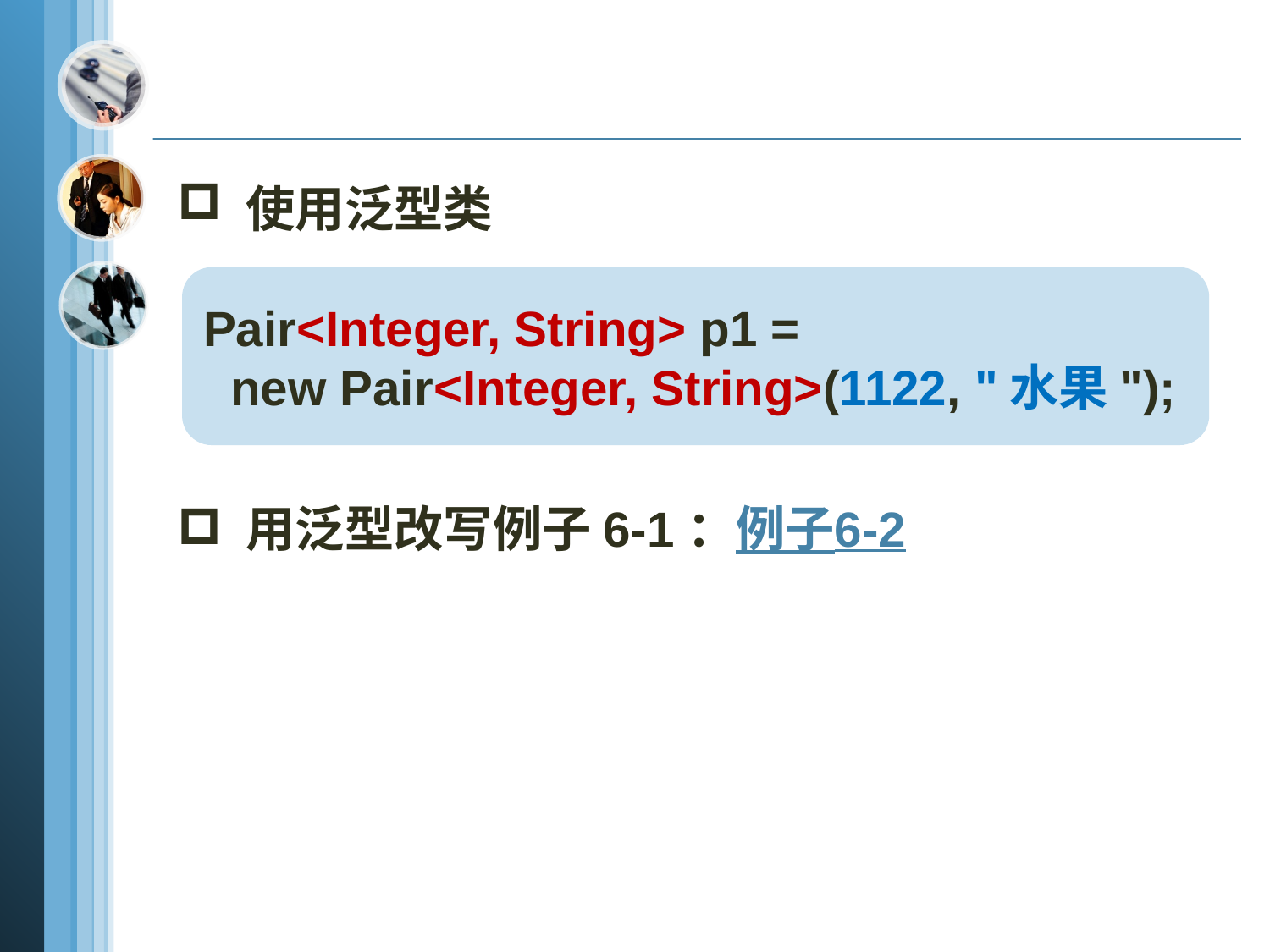

使用泛型类
Pair<Integer, String> p1 =
  new Pair<Integer, String>(1122, "水果");
 用泛型改写例子6-1：例子6-2